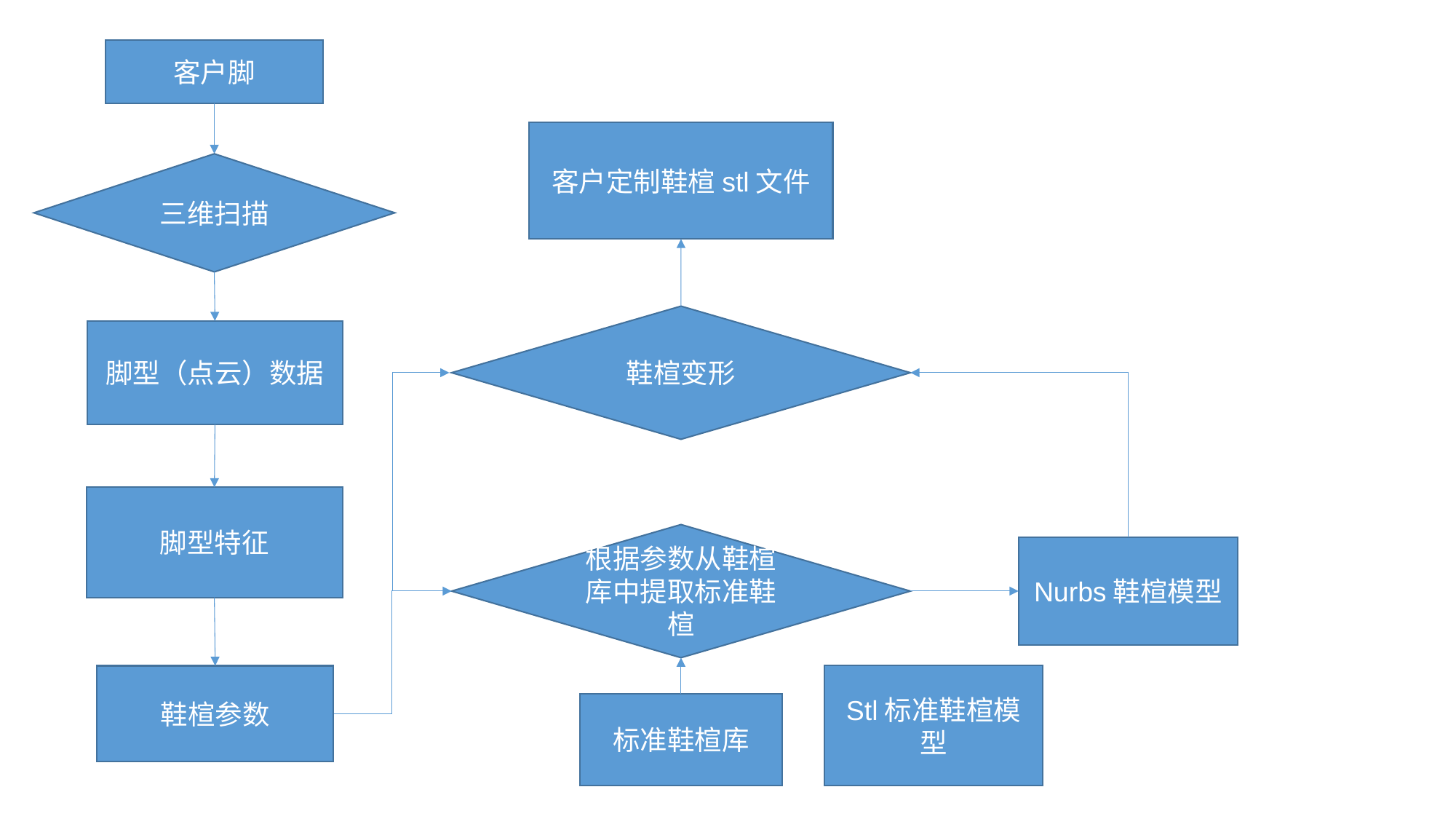

客户脚
客户定制鞋楦stl文件
三维扫描
鞋楦变形
脚型（点云）数据
脚型特征
根据参数从鞋楦库中提取标准鞋楦
Nurbs鞋楦模型
鞋楦参数
Stl标准鞋楦模型
标准鞋楦库